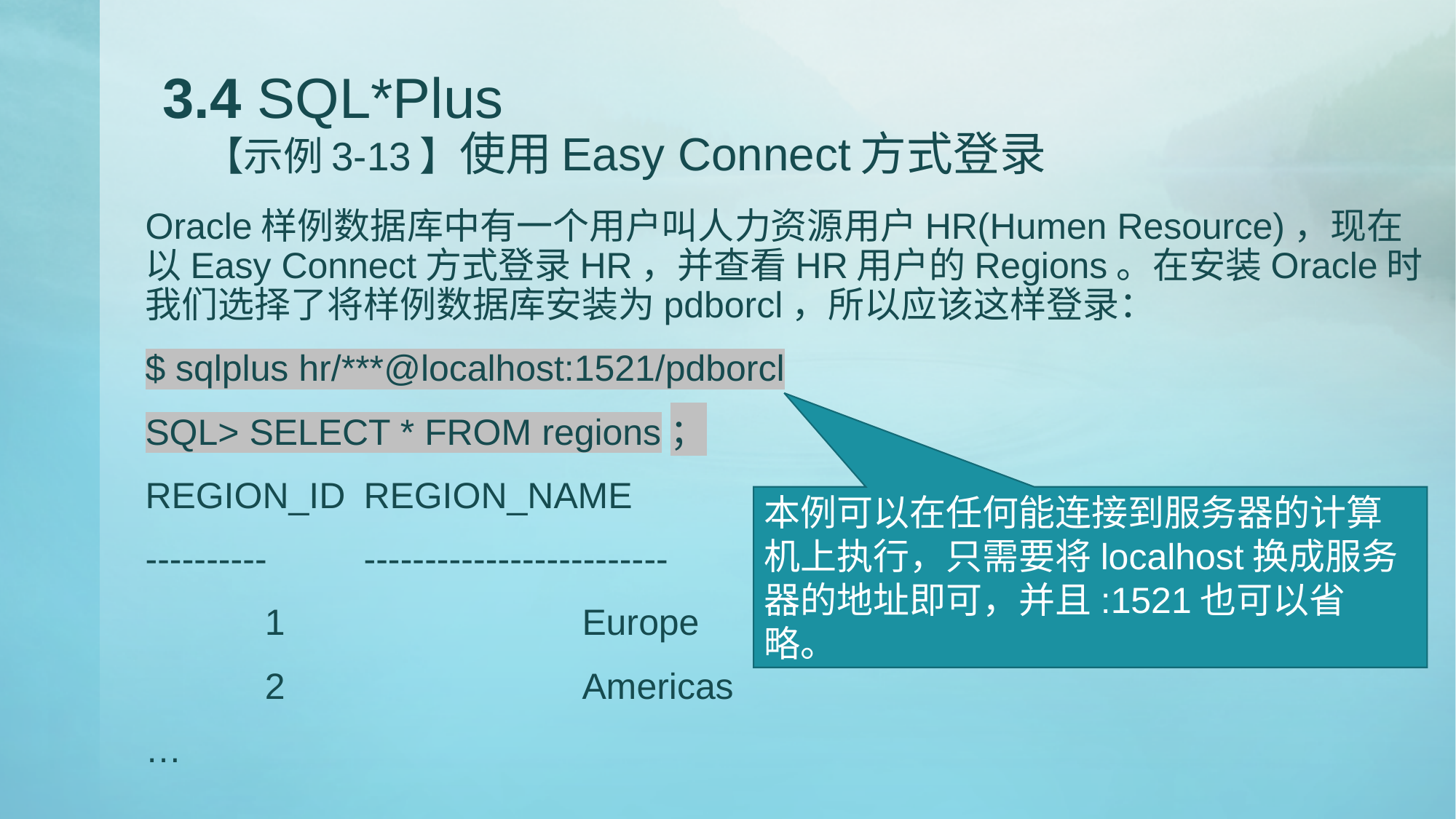

# 3.4 SQL*Plus 【示例3-13】使用Easy Connect方式登录
Oracle样例数据库中有一个用户叫人力资源用户HR(Humen Resource)，现在以Easy Connect方式登录HR，并查看HR用户的Regions。在安装Oracle时我们选择了将样例数据库安装为pdborcl，所以应该这样登录：
$ sqlplus hr/***@localhost:1521/pdborcl
SQL> SELECT * FROM regions；
REGION_ID	REGION_NAME
----------	-------------------------
	 1			Europe
	 2			Americas
…

本例可以在任何能连接到服务器的计算机上执行，只需要将localhost换成服务器的地址即可，并且:1521也可以省略。